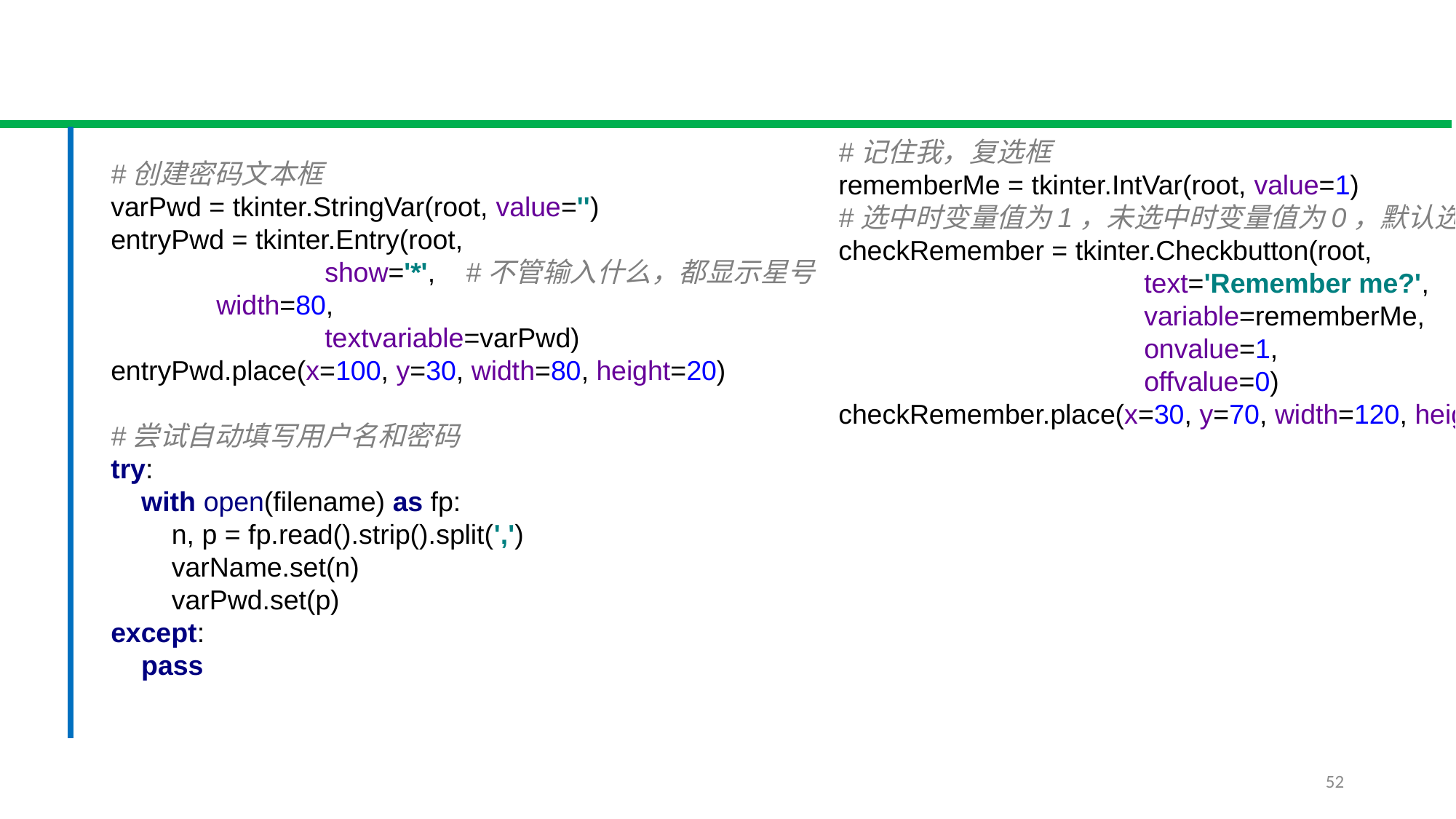

#记住我，复选框
rememberMe = tkinter.IntVar(root, value=1)
#选中时变量值为1，未选中时变量值为0，默认选中
checkRemember = tkinter.Checkbutton(root,
                                        text='Remember me?',
                                        variable=rememberMe,
                                        onvalue=1,
                                        offvalue=0)
checkRemember.place(x=30, y=70, width=120, height=20)
#创建密码文本框
varPwd = tkinter.StringVar(root, value='')
entryPwd = tkinter.Entry(root,
                            show='*',    #不管输入什么，都显示星号
                width=80,
                            textvariable=varPwd)
entryPwd.place(x=100, y=30, width=80, height=20)
#尝试自动填写用户名和密码
try:
    with open(filename) as fp:
        n, p = fp.read().strip().split(',')
        varName.set(n)
        varPwd.set(p)
except:
    pass
52